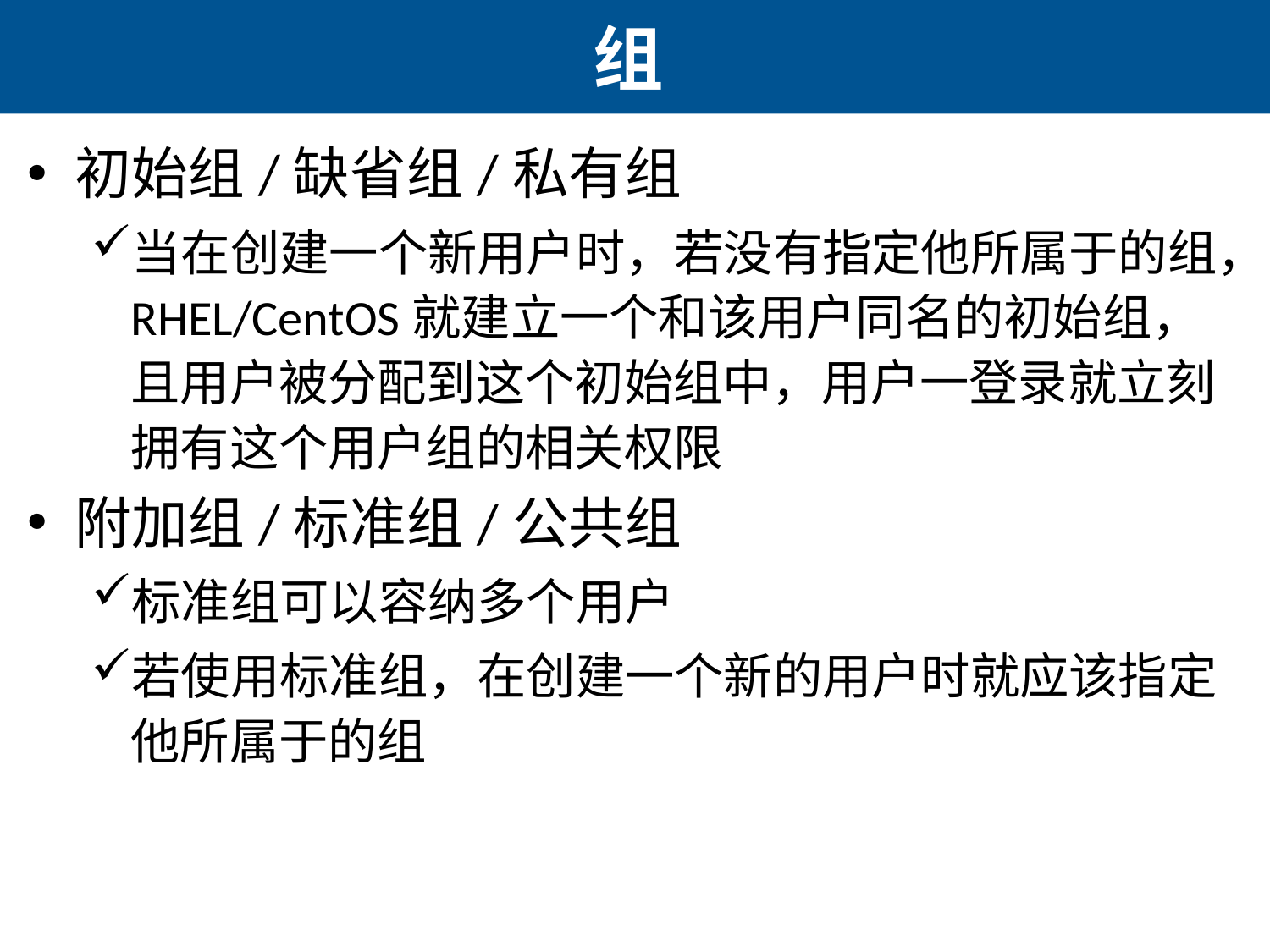

# 组
初始组/缺省组/私有组
当在创建一个新用户时，若没有指定他所属于的组，RHEL/CentOS就建立一个和该用户同名的初始组，且用户被分配到这个初始组中，用户一登录就立刻拥有这个用户组的相关权限
附加组/标准组/公共组
标准组可以容纳多个用户
若使用标准组，在创建一个新的用户时就应该指定他所属于的组